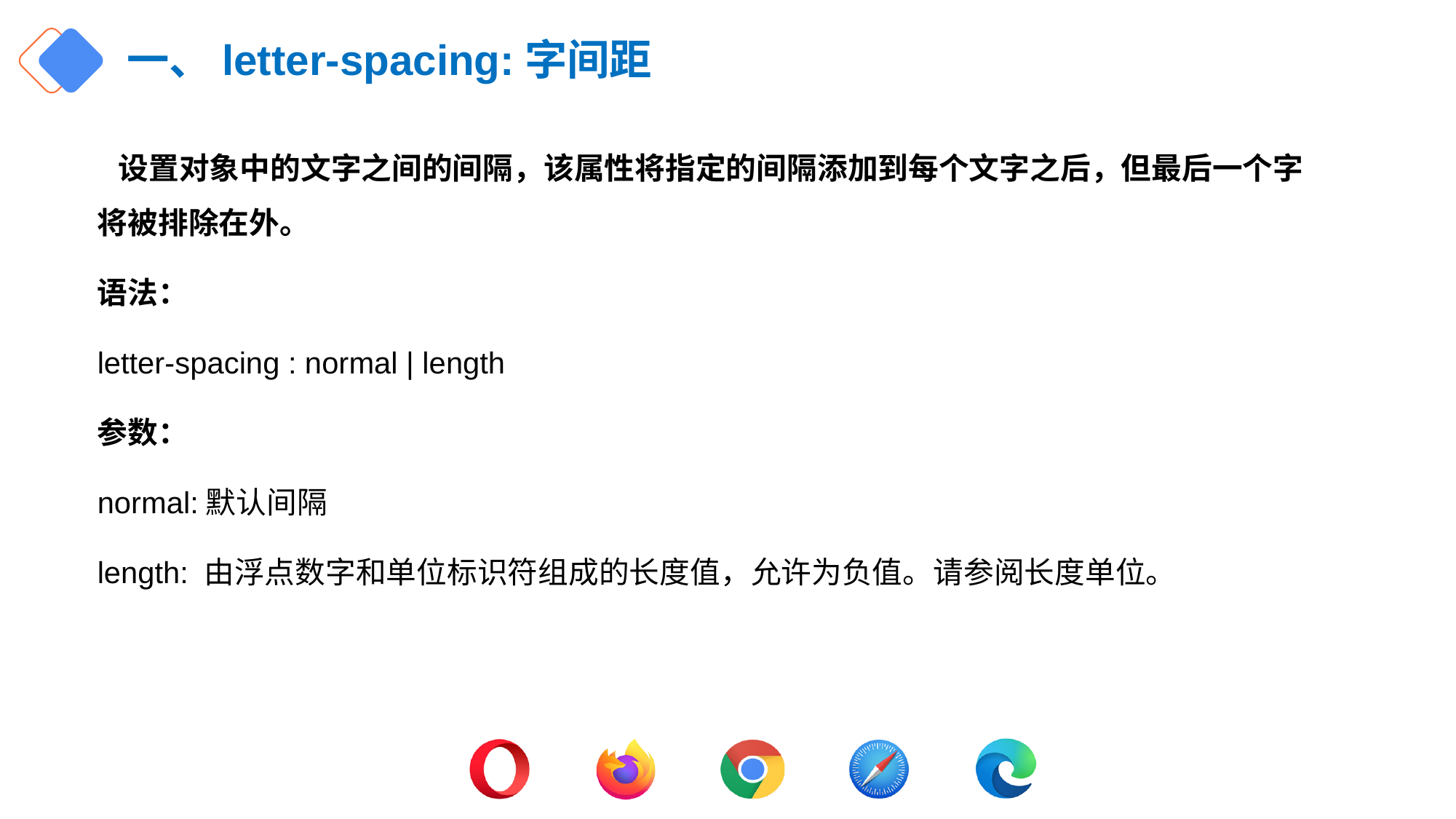

# 一、letter-spacing:字间距

  设置对象中的文字之间的间隔，该属性将指定的间隔添加到每个文字之后，但最后一个字将被排除在外。
语法：
letter-spacing : normal | length
参数：
normal:默认间隔
length: 由浮点数字和单位标识符组成的长度值，允许为负值。请参阅长度单位。